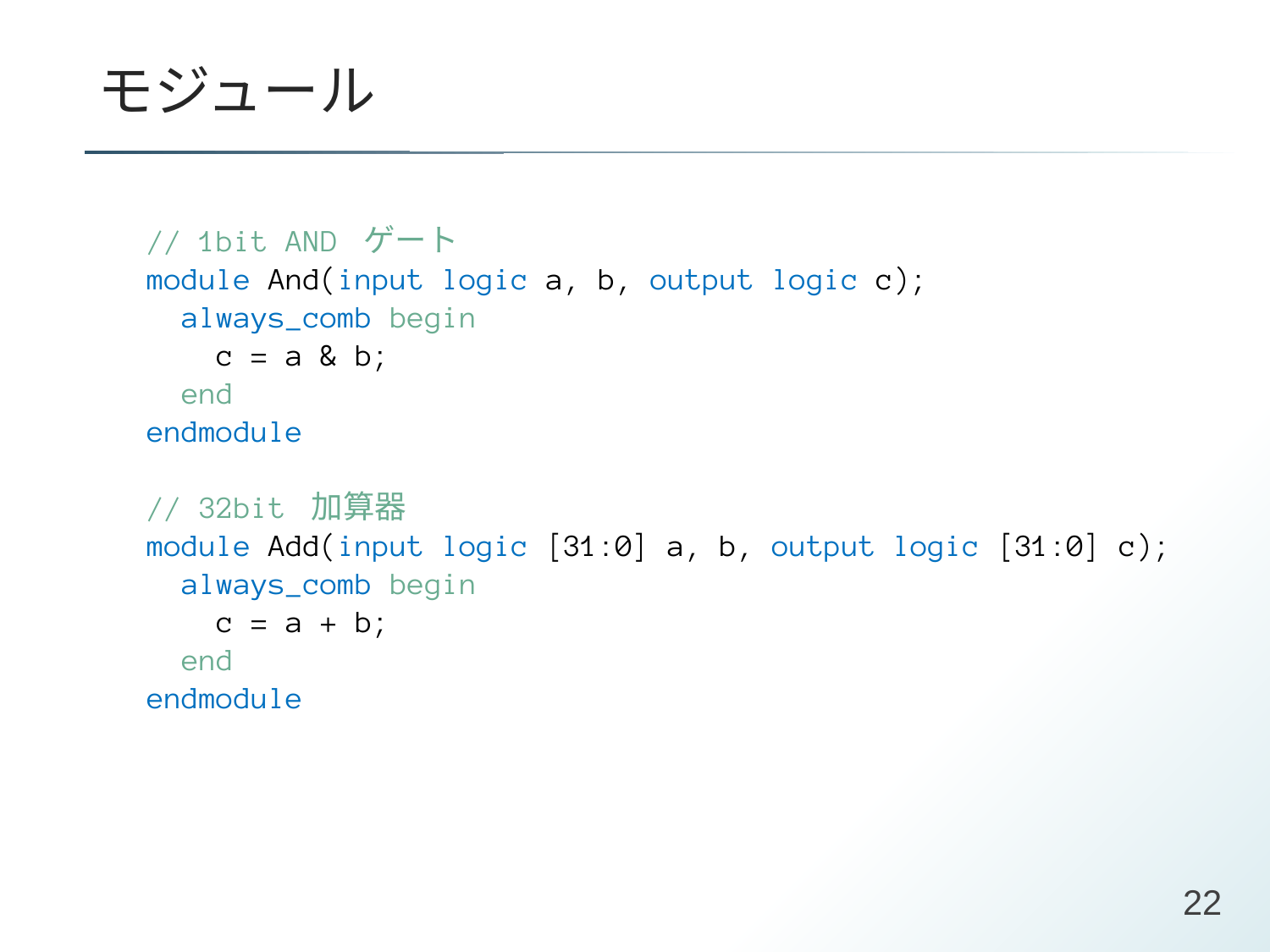

# モジュール
// 1bit AND ゲート
module And(input logic a, b, output logic c);
  always_comb begin
    c = a & b;
  end
endmodule

// 32bit 加算器
module Add(input logic [31:0] a, b, output logic [31:0] c);
  always_comb begin
    c = a + b;
  end
endmodule

22